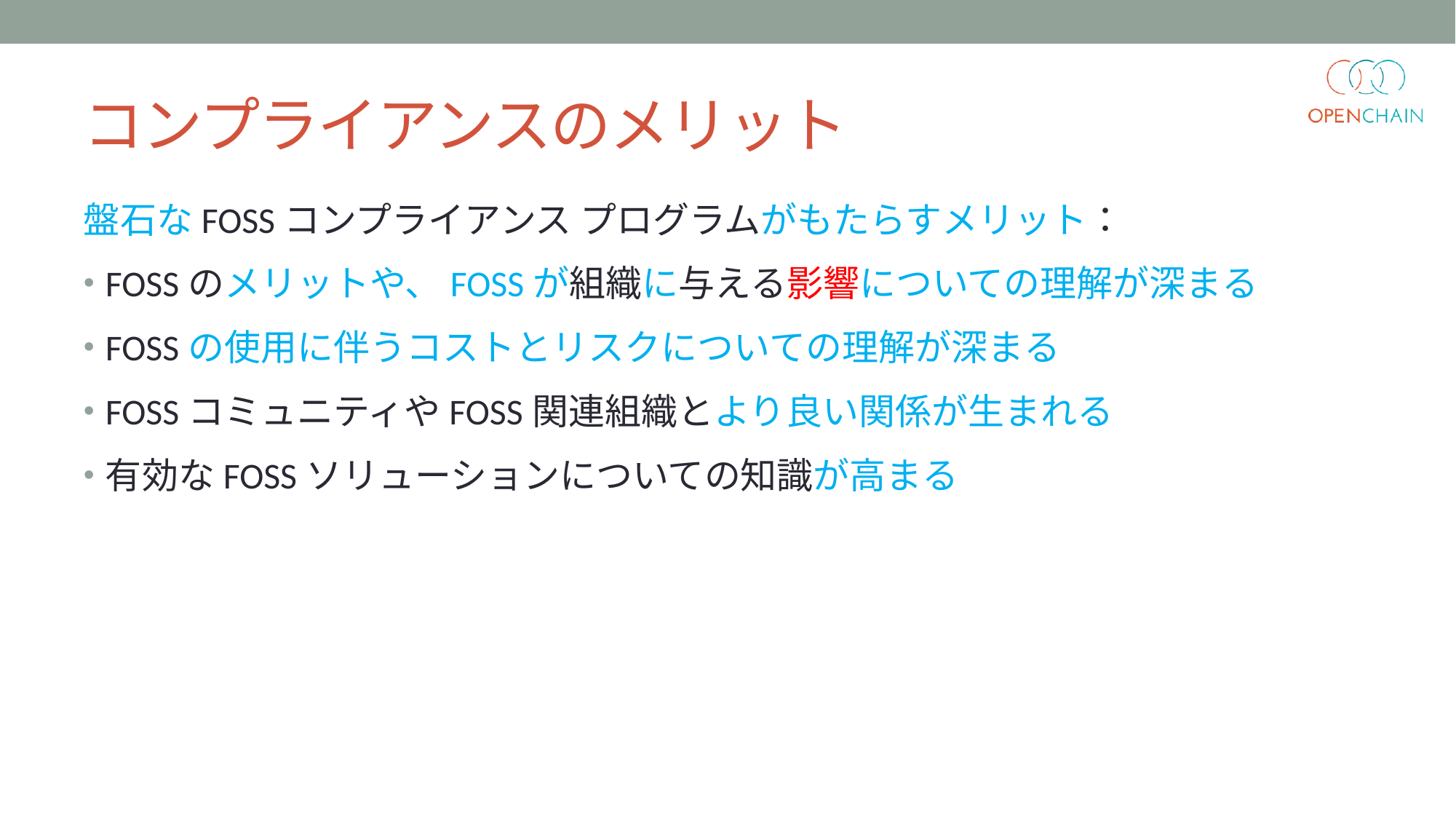

# コンプライアンスのメリット
盤石なFOSSコンプライアンス プログラムがもたらすメリット：
FOSSのメリットや、FOSSが組織に与える影響についての理解が深まる
FOSSの使用に伴うコストとリスクについての理解が深まる
FOSSコミュニティやFOSS関連組織とより良い関係が生まれる
有効なFOSSソリューションについての知識が高まる